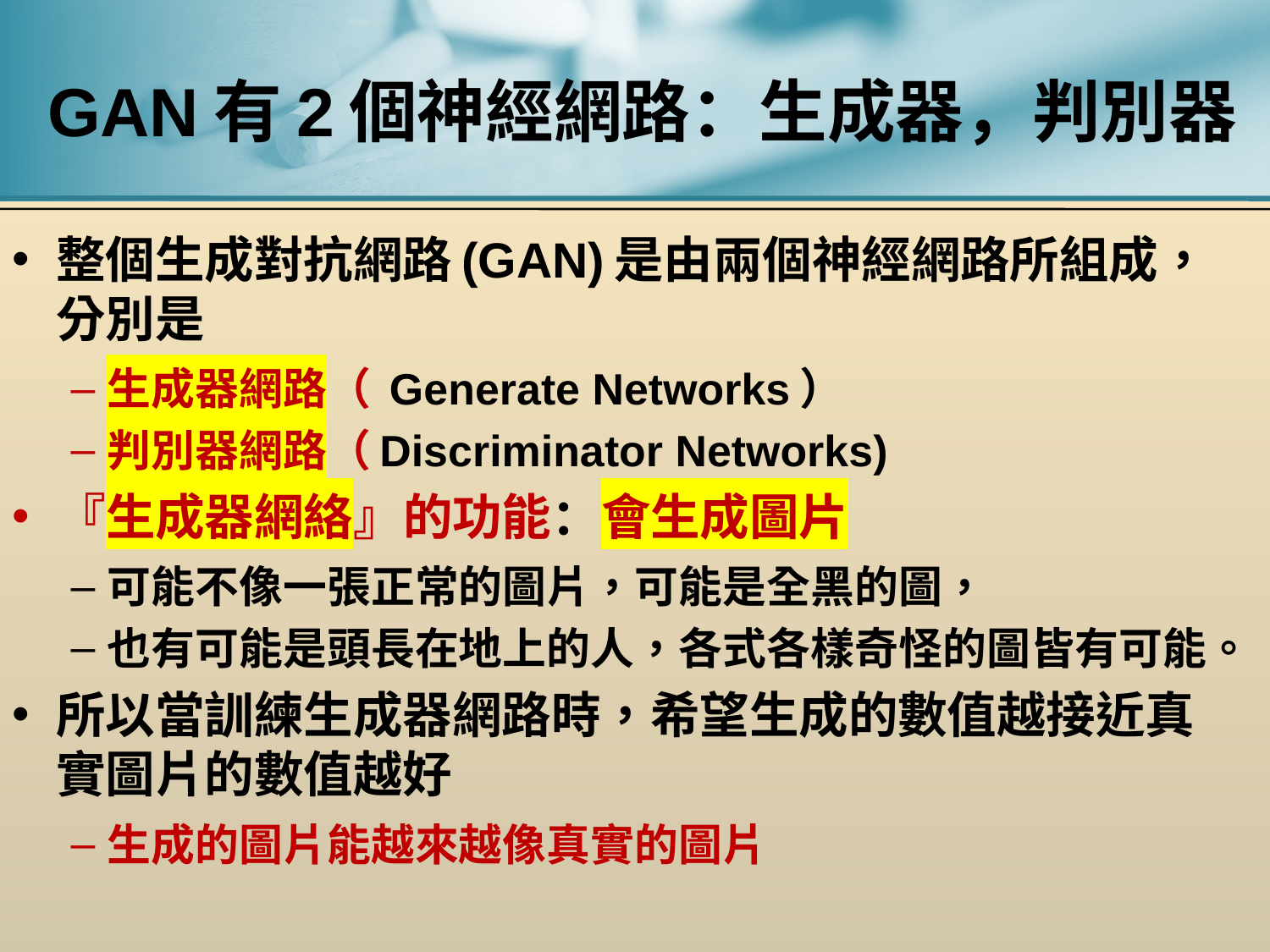

# GAN有2個神經網路：生成器，判別器
整個生成對抗網路(GAN)是由兩個神經網路所組成，分別是
生成器網路（ Generate Networks）
判別器網路（Discriminator Networks)
『生成器網絡』的功能：會生成圖片
可能不像一張正常的圖片，可能是全黑的圖，
也有可能是頭長在地上的人，各式各樣奇怪的圖皆有可能。
所以當訓練生成器網路時，希望生成的數值越接近真實圖片的數值越好
生成的圖片能越來越像真實的圖片